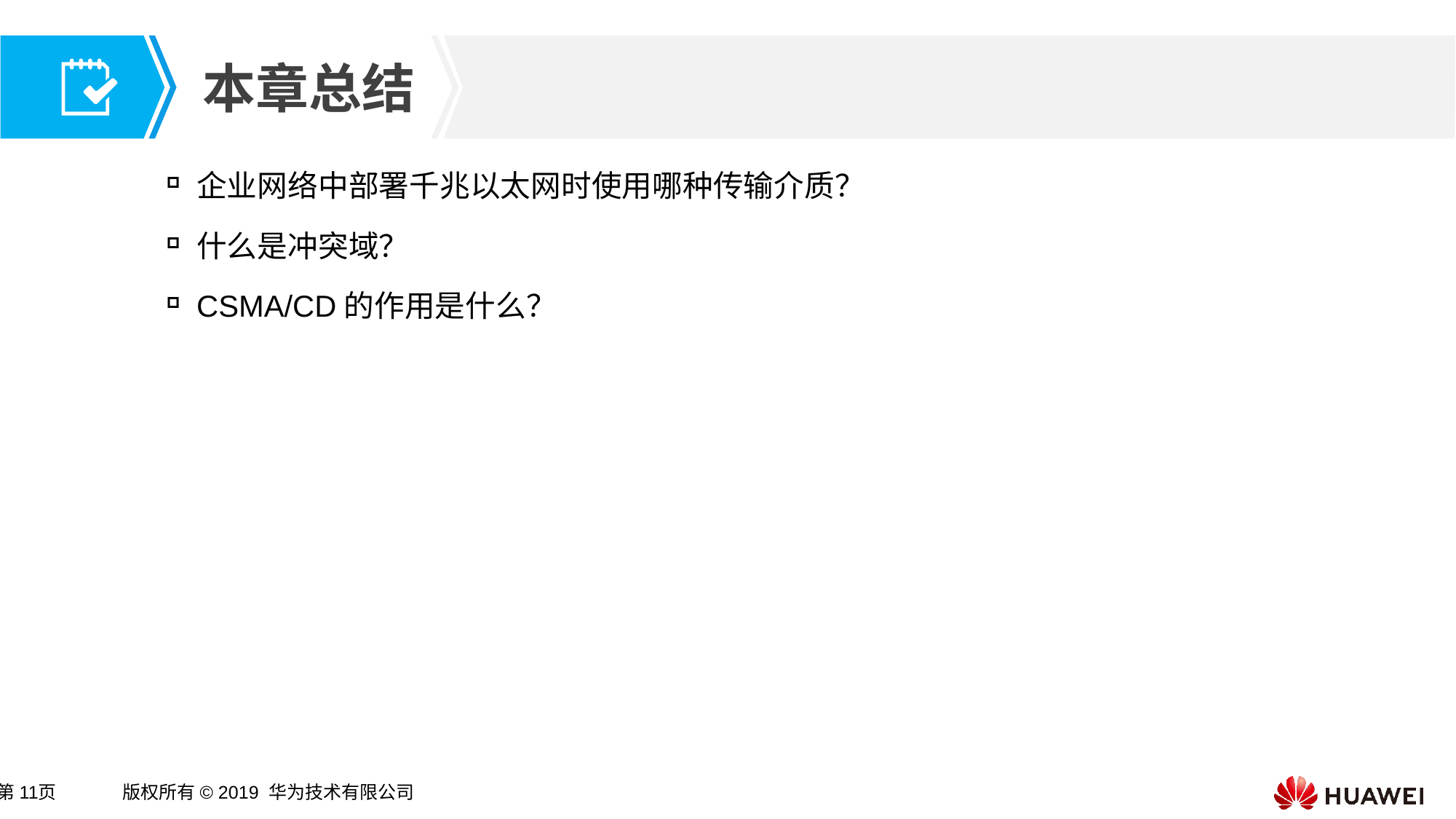

企业网络中部署千兆以太网时使用哪种传输介质？
什么是冲突域？
CSMA/CD的作用是什么？